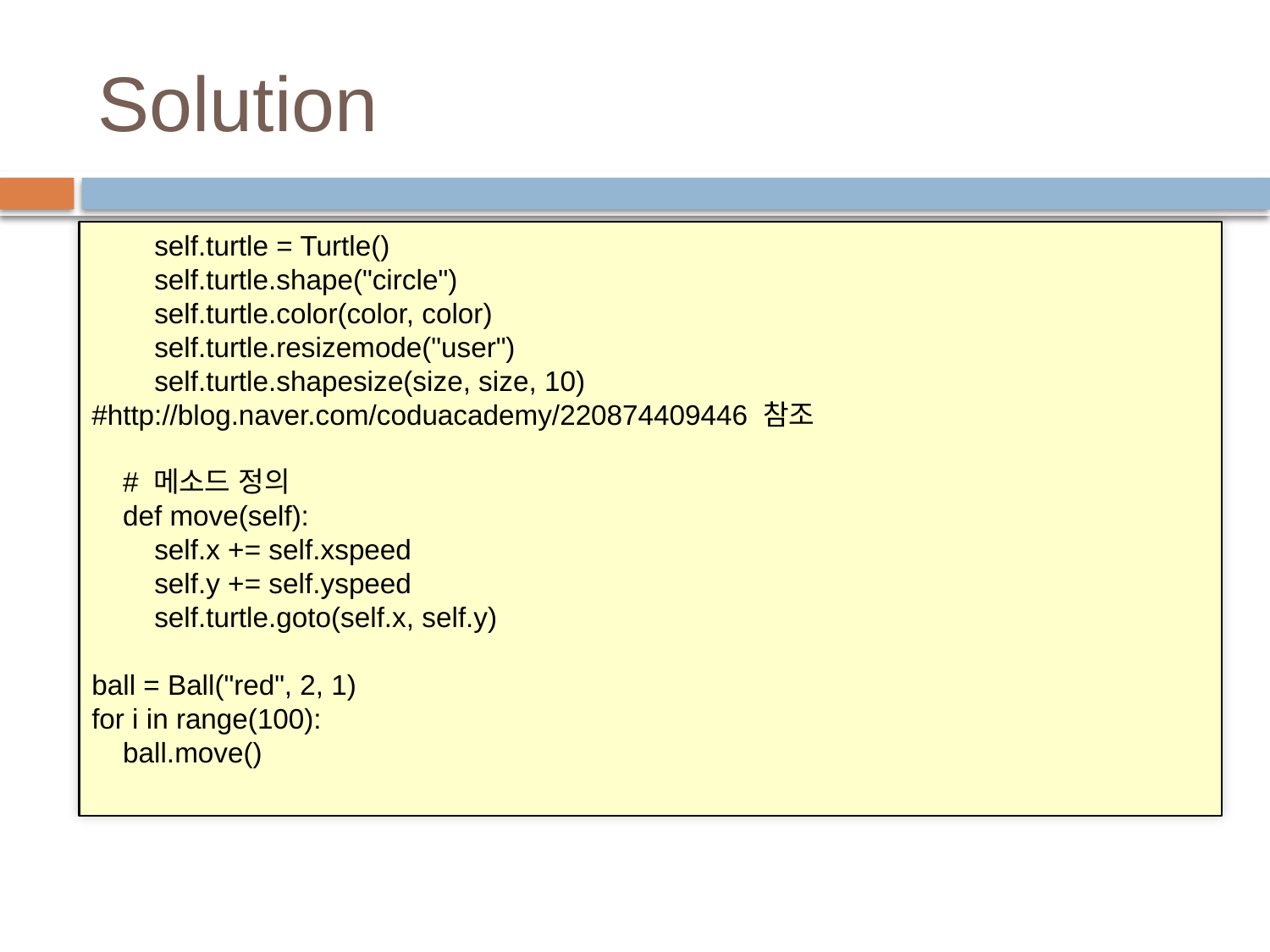

# Solution
        self.turtle = Turtle()
        self.turtle.shape("circle")
        self.turtle.color(color, color)
        self.turtle.resizemode("user")
        self.turtle.shapesize(size, size, 10)
#http://blog.naver.com/coduacademy/220874409446 참조

    # 메소드 정의
    def move(self):
        self.x += self.xspeed
        self.y += self.yspeed
        self.turtle.goto(self.x, self.y)

ball = Ball("red", 2, 1)
for i in range(100):
    ball.move()